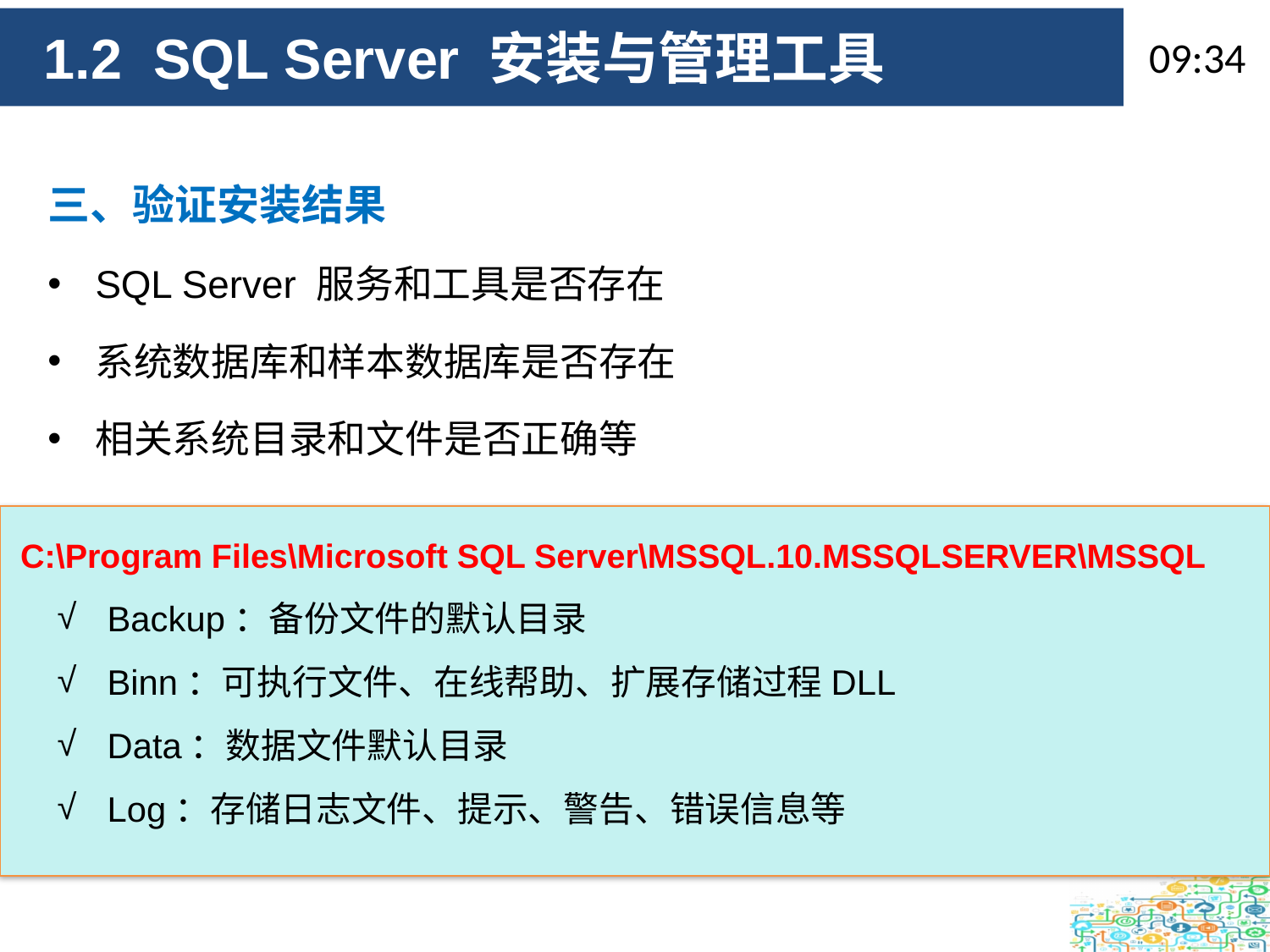

# 1.2  SQL Server 安装与管理工具
09:34
三、验证安装结果
SQL Server 服务和工具是否存在
系统数据库和样本数据库是否存在
相关系统目录和文件是否正确等
C:\Program Files\Microsoft SQL Server\MSSQL.10.MSSQLSERVER\MSSQL
Backup：备份文件的默认目录
Binn：可执行文件、在线帮助、扩展存储过程DLL
Data：数据文件默认目录
Log：存储日志文件、提示、警告、错误信息等